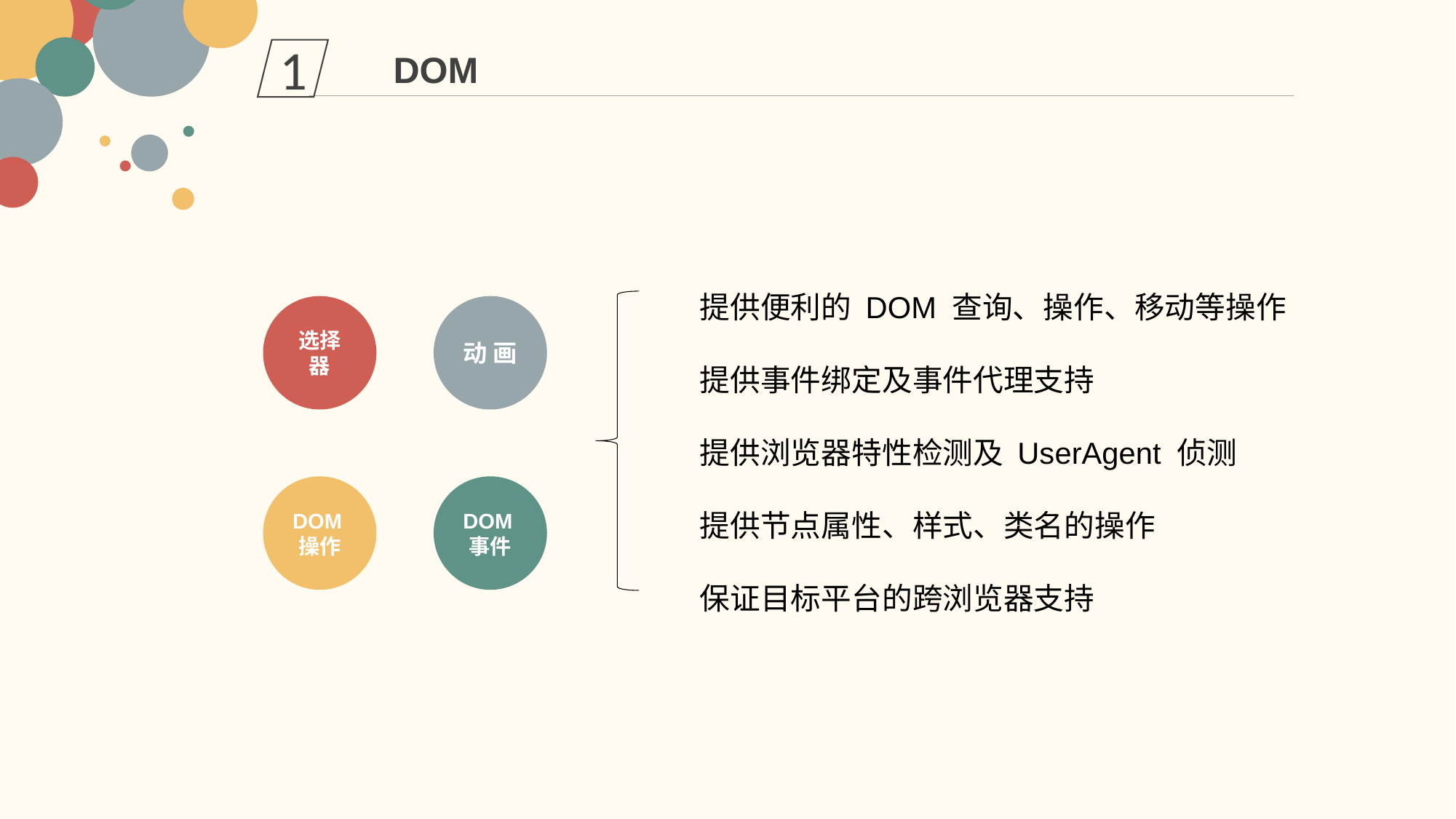

1
DOM
提供便利的 DOM 查询、操作、移动等操作
提供事件绑定及事件代理支持
提供浏览器特性检测及 UserAgent 侦测
提供节点属性、样式、类名的操作
保证目标平台的跨浏览器支持

选择器
动 画
DOM操作
DOM事件